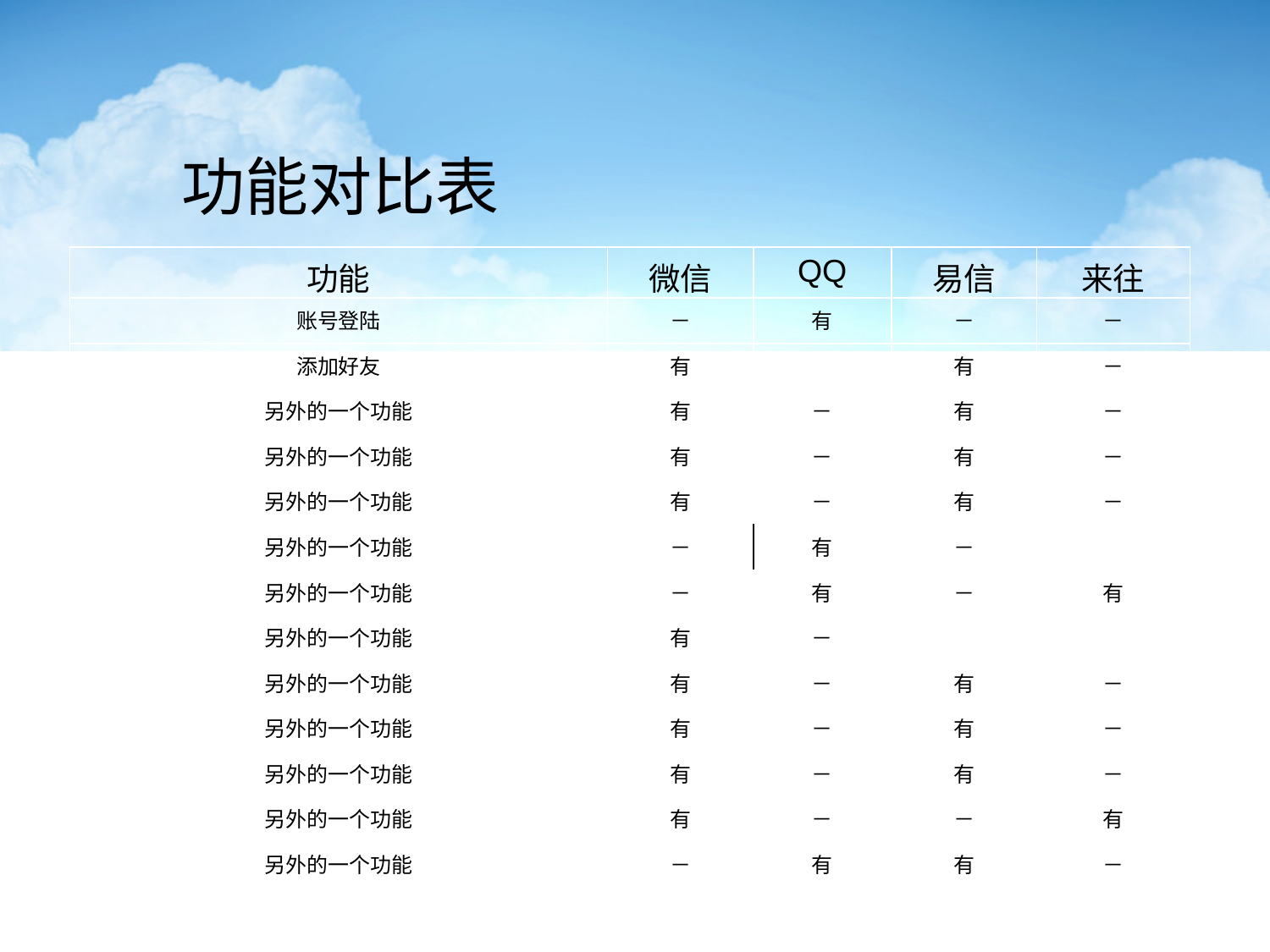

功能对比表
| 功能 | 微信 | QQ | 易信 | 来往 |
| --- | --- | --- | --- | --- |
| 账号登陆 | － | 有 | － | － |
| 添加好友 | 有 |  | 有 | － |
| 另外的一个功能 | 有 | － | 有 | － |
| 另外的一个功能 | 有 | － | 有 | － |
| 另外的一个功能 | 有 | － | 有 | － |
| 另外的一个功能 | － | 有 | － |  |
| 另外的一个功能 | － | 有 | － | 有 |
| 另外的一个功能 | 有 | － |  |  |
| 另外的一个功能 | 有 | － | 有 | － |
| 另外的一个功能 | 有 | － | 有 | － |
| 另外的一个功能 | 有 | － | 有 | － |
| 另外的一个功能 | 有 | － | － | 有 |
| 另外的一个功能 | － | 有 | 有 | － |